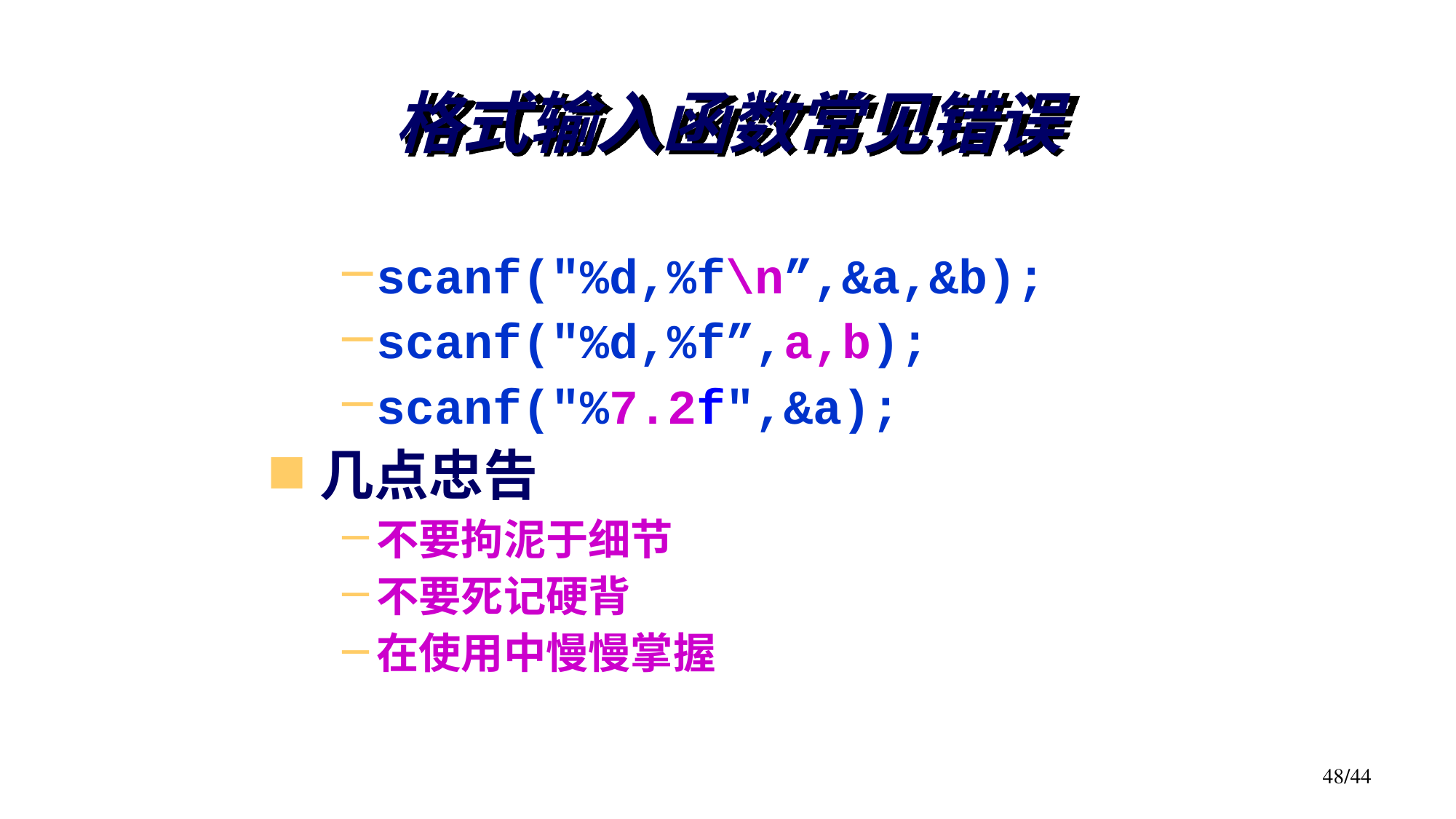

# 格式输入函数常见错误

scanf("%d,%f\n”,&a,&b);
scanf("%d,%f”,a,b);
scanf("%7.2f",&a);
几点忠告
不要拘泥于细节
不要死记硬背
在使用中慢慢掌握